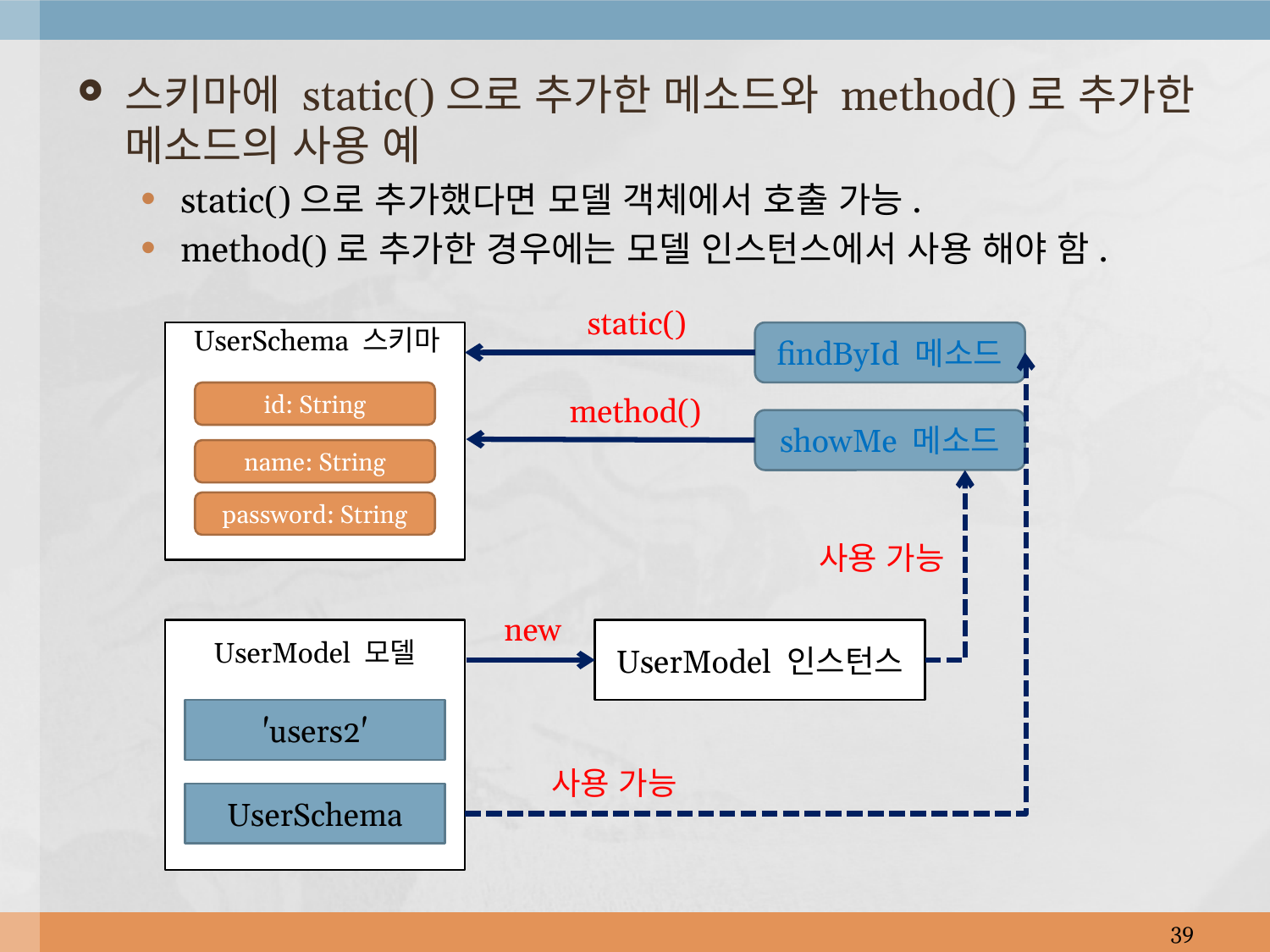

스키마에 static()으로 추가한 메소드와 method()로 추가한 메소드의 사용 예
static()으로 추가했다면 모델 객체에서 호출 가능.
method()로 추가한 경우에는 모델 인스턴스에서 사용 해야 함.
static()
UserSchema 스키마

id: String
name: String
password: String
findById 메소드
method()
showMe 메소드
사용 가능
new

UserModel 모델
'users2'
UserSchema
UserModel 인스턴스
사용 가능
39